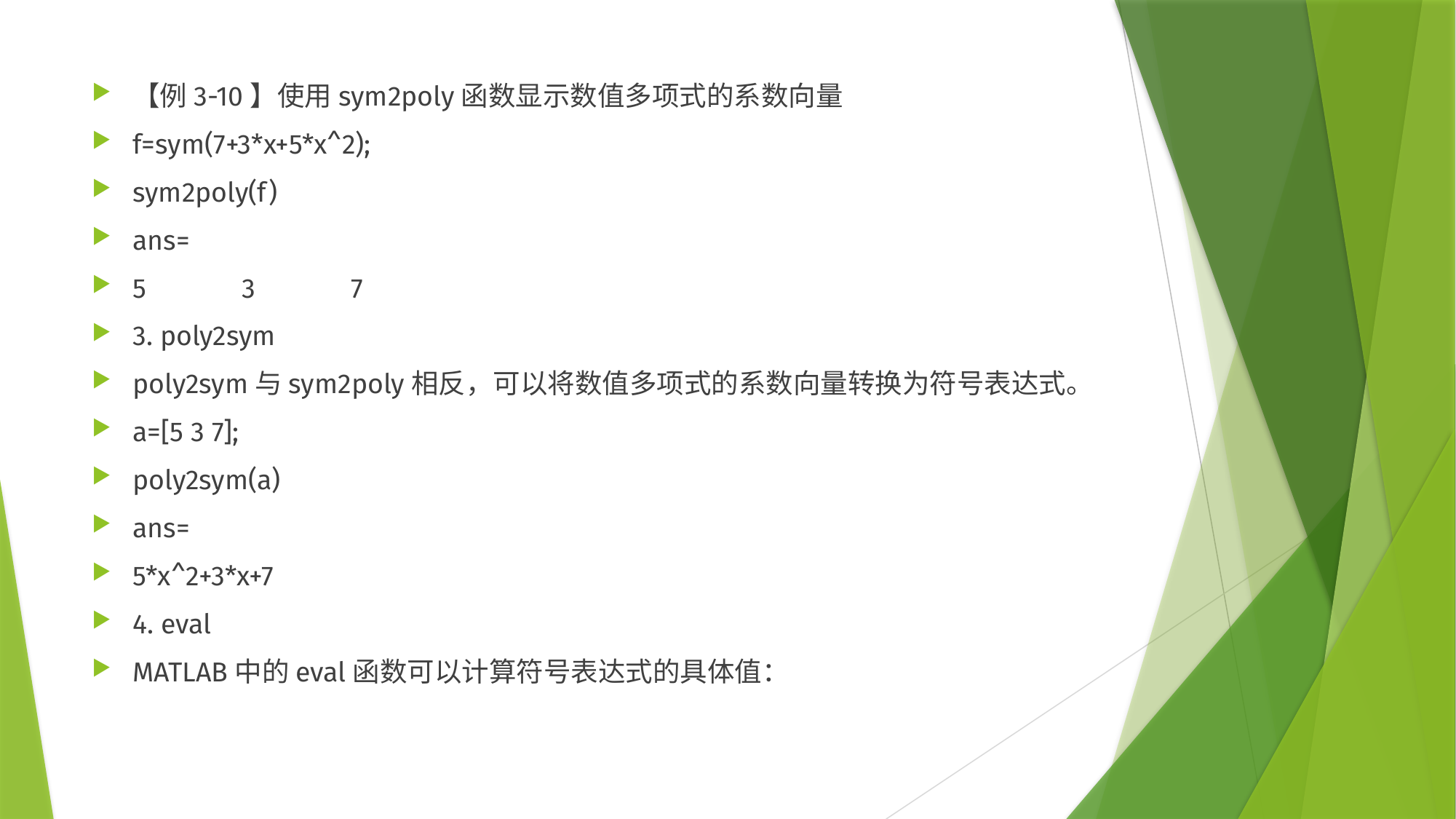

【例3-10】使用sym2poly函数显示数值多项式的系数向量
f=sym(7+3*x+5*x^2);
sym2poly(f)
ans=
5	3	7
3. poly2sym
poly2sym与sym2poly相反，可以将数值多项式的系数向量转换为符号表达式。
a=[5 3 7];
poly2sym(a)
ans=
5*x^2+3*x+7
4. eval
MATLAB中的eval函数可以计算符号表达式的具体值：